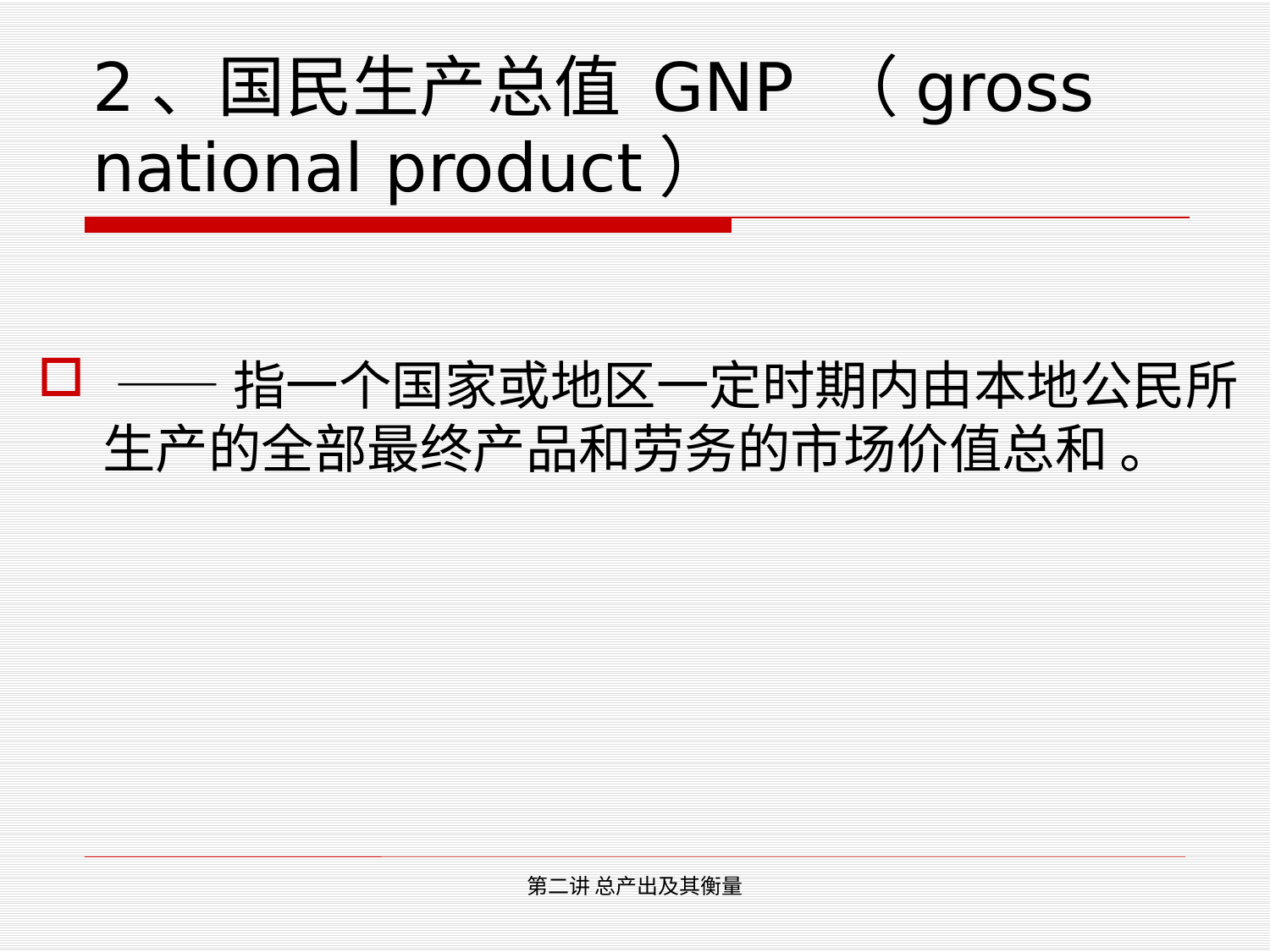

# 2、国民生产总值 GNP （gross national product）
 ——指一个国家或地区一定时期内由本地公民所生产的全部最终产品和劳务的市场价值总和 。

第二讲 总产出及其衡量